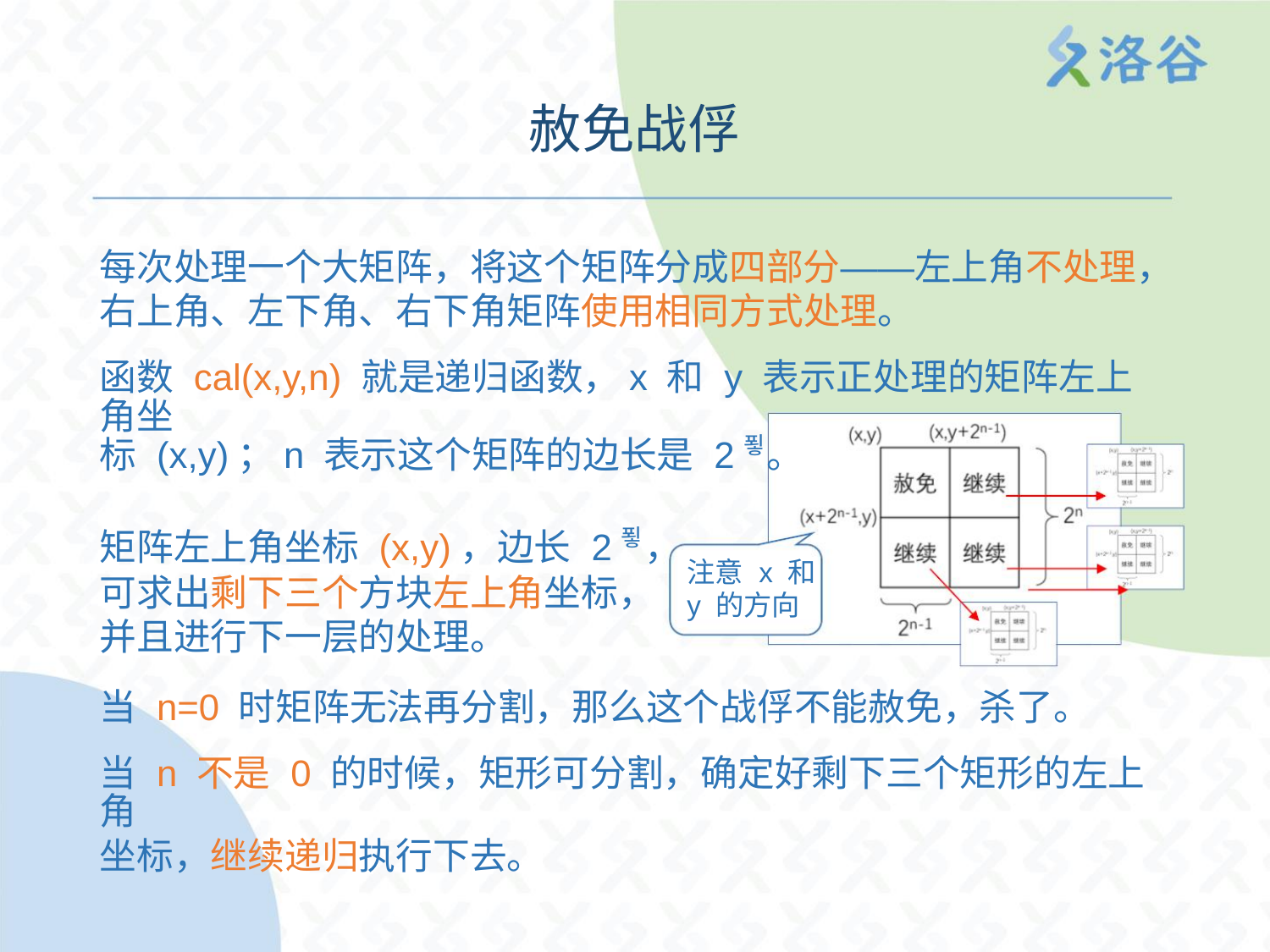

赦免战俘
每次处理一个大矩阵，将这个矩阵分成四部分——左上角不处理，
右上角、左下角、右下角矩阵使用相同方式处理。
函数 cal(x,y,n) 就是递归函数，x 和 y 表示正处理的矩阵左上角坐
标 (x,y)；n 表示这个矩阵的边长是 2푛。
矩阵左上角坐标 (x,y)，边长 2푛，
可求出剩下三个方块左上角坐标，
并且进行下一层的处理。
注意 x 和
y 的方向
当 n=0 时矩阵无法再分割，那么这个战俘不能赦免，杀了。
当 n 不是 0 的时候，矩形可分割，确定好剩下三个矩形的左上角
坐标，继续递归执行下去。